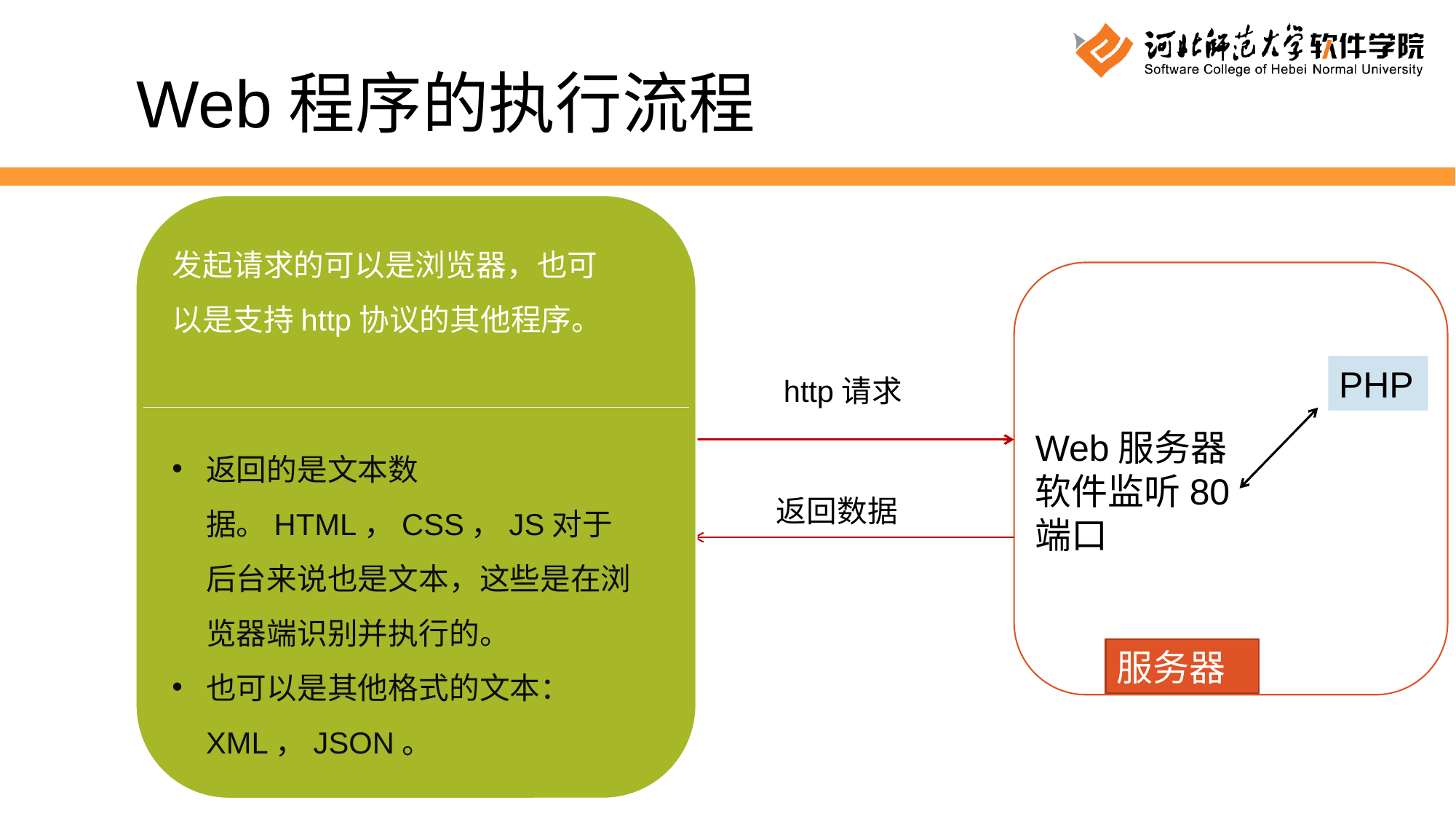

Web程序的执行流程

发起请求的可以是浏览器，也可以是支持http协议的其他程序。

PHP
http请求
Web服务器软件监听80端口
返回的是文本数据。HTML，CSS，JS对于后台来说也是文本，这些是在浏览器端识别并执行的。
也可以是其他格式的文本：XML，JSON。
返回数据
服务器